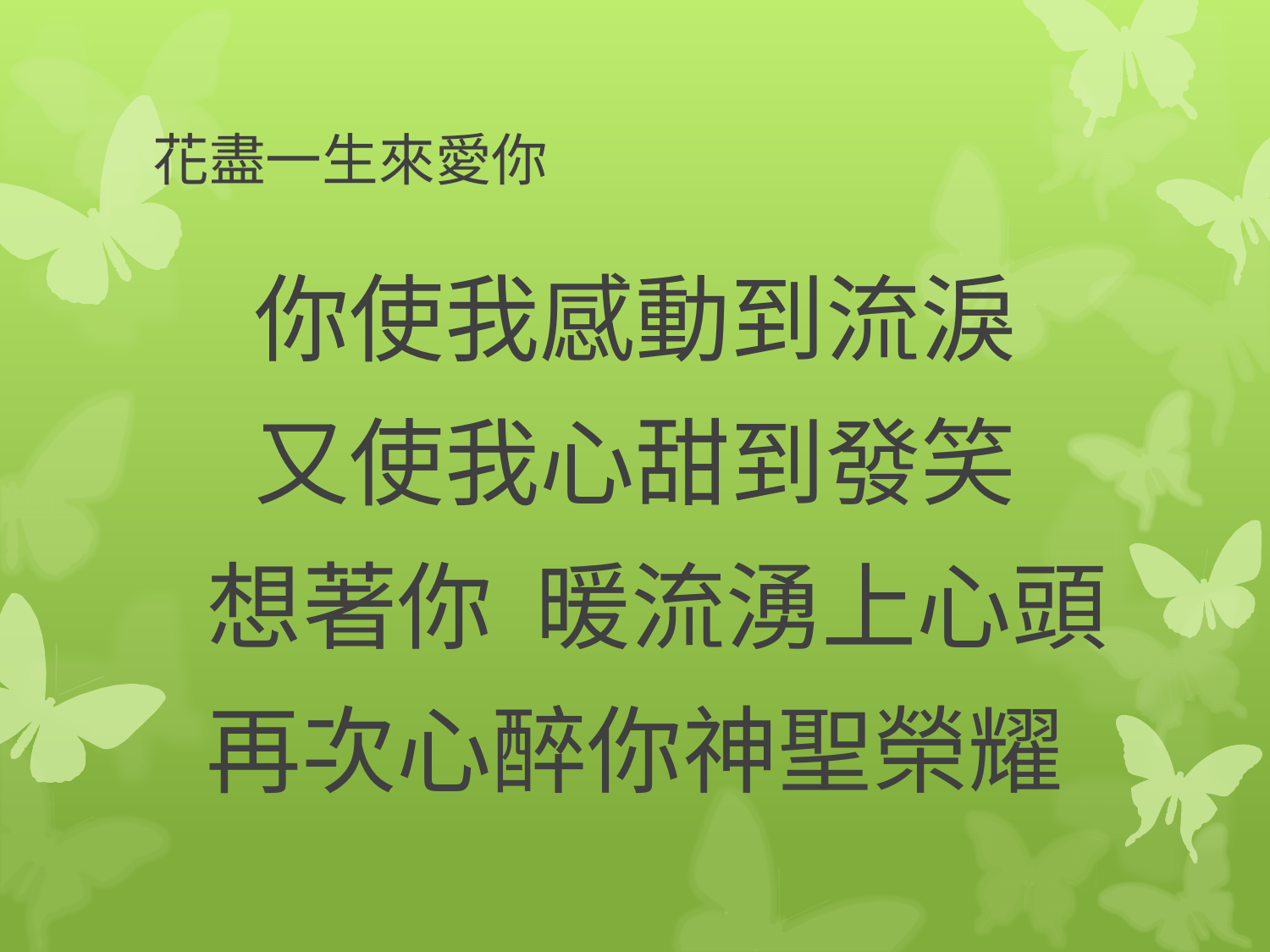

# 花盡一生來愛你
你使我感動到流淚
又使我心甜到發笑
 想著你  暖流湧上心頭
再次心醉你神聖榮耀